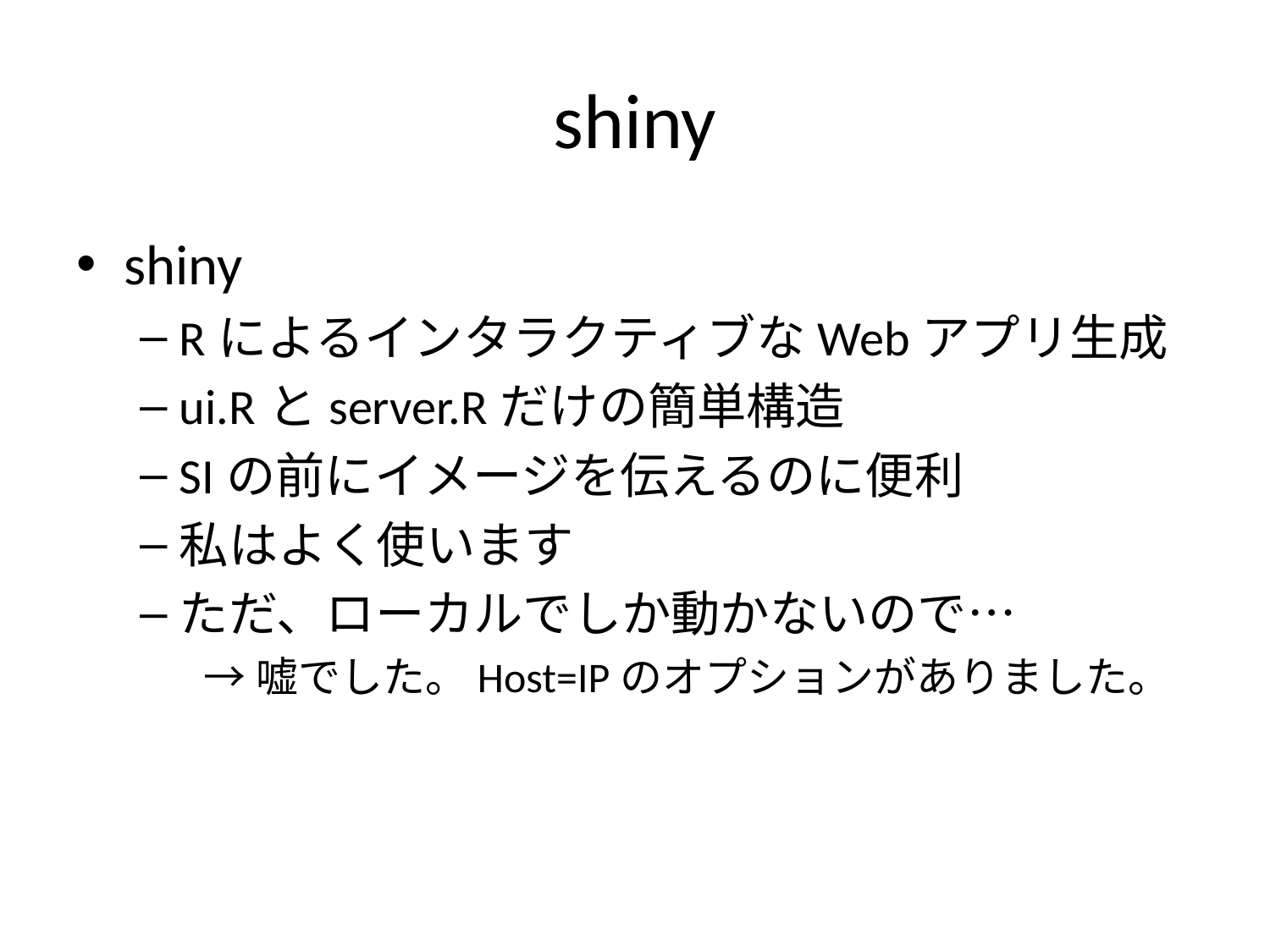

# shiny
shiny
RによるインタラクティブなWebアプリ生成
ui.Rとserver.Rだけの簡単構造
SIの前にイメージを伝えるのに便利
私はよく使います
ただ、ローカルでしか動かないので…
→嘘でした。Host=IPのオプションがありました。